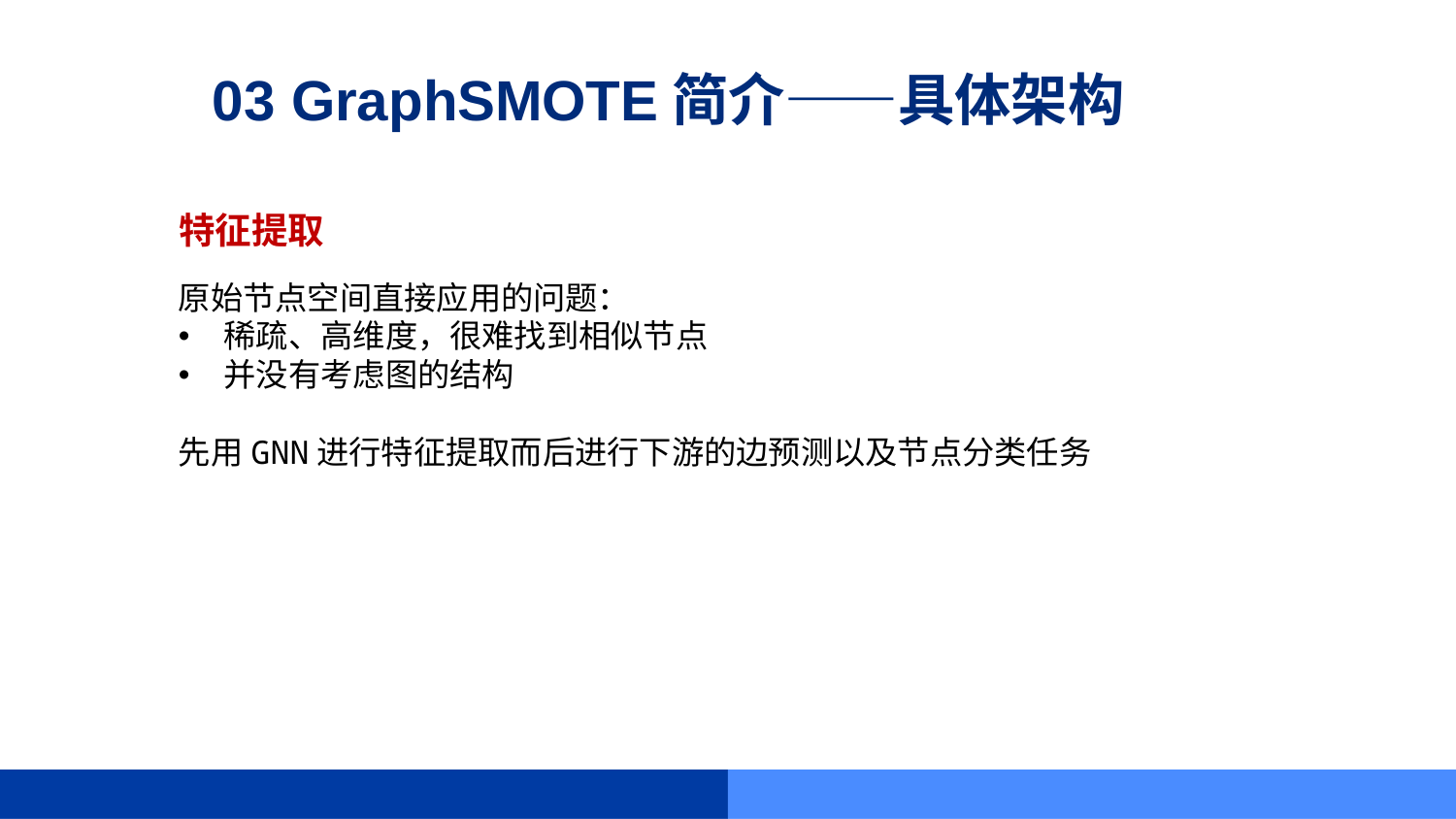

# 03 GraphSMOTE简介——具体架构
特征提取
原始节点空间直接应用的问题：
稀疏、高维度，很难找到相似节点
并没有考虑图的结构

先用GNN进行特征提取而后进行下游的边预测以及节点分类任务